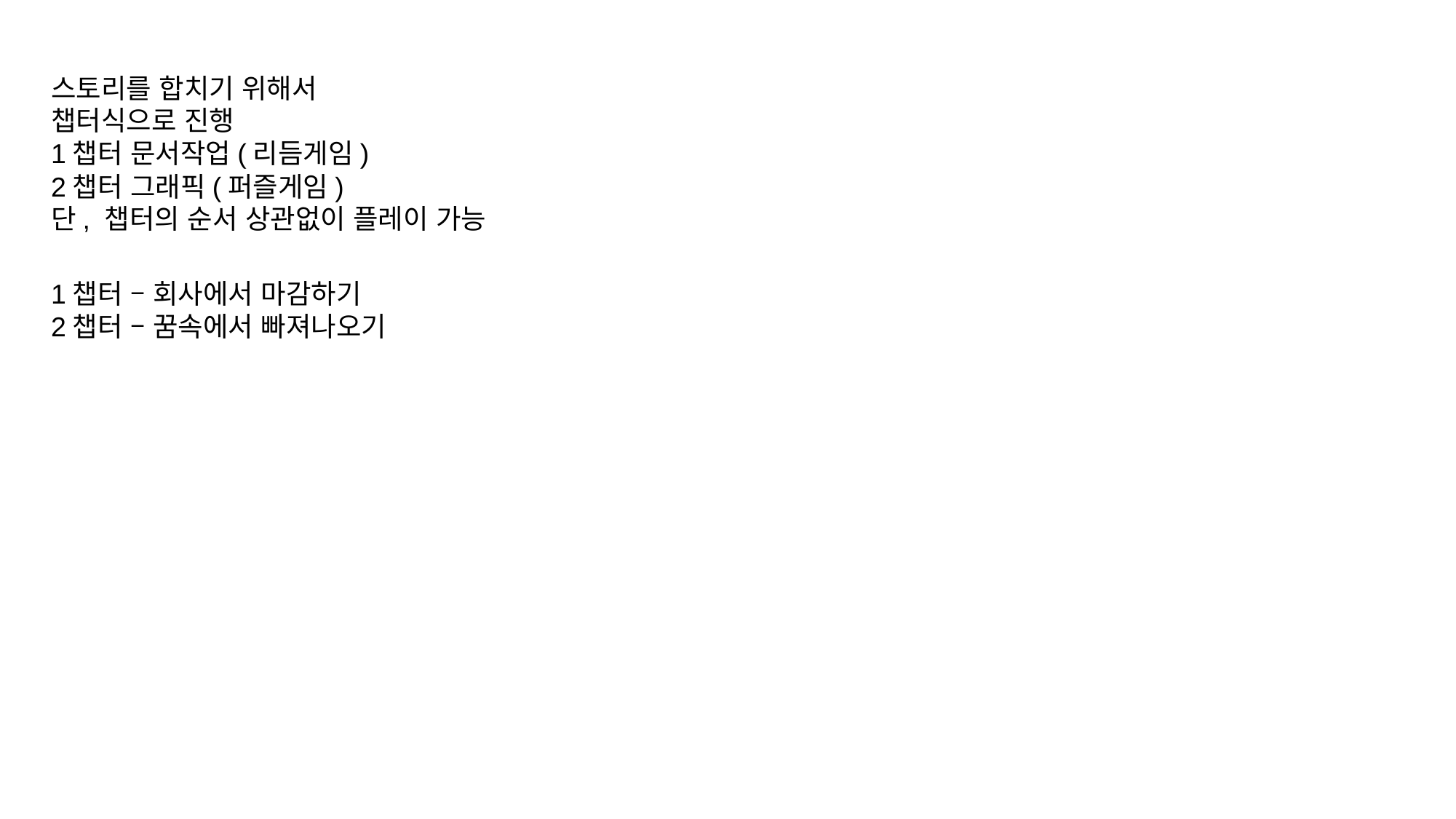

스토리를 합치기 위해서
챕터식으로 진행
1챕터 문서작업(리듬게임)
2챕터 그래픽(퍼즐게임)
단, 챕터의 순서 상관없이 플레이 가능
1챕터 – 회사에서 마감하기
2챕터 – 꿈속에서 빠져나오기